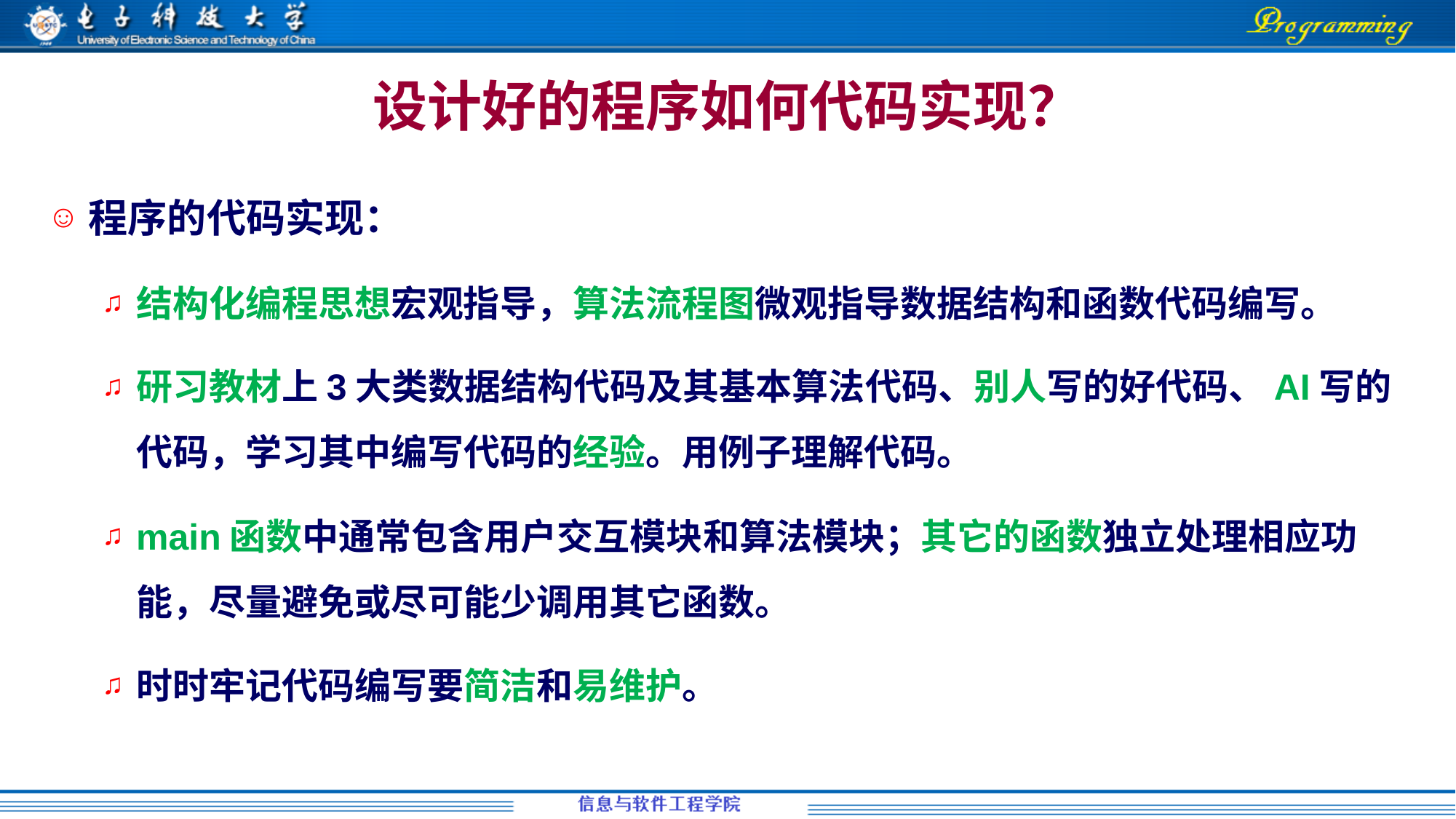

# 设计好的程序如何代码实现？
程序的代码实现：
结构化编程思想宏观指导，算法流程图微观指导数据结构和函数代码编写。
研习教材上3大类数据结构代码及其基本算法代码、别人写的好代码、AI写的代码，学习其中编写代码的经验。用例子理解代码。
main函数中通常包含用户交互模块和算法模块；其它的函数独立处理相应功能，尽量避免或尽可能少调用其它函数。
时时牢记代码编写要简洁和易维护。